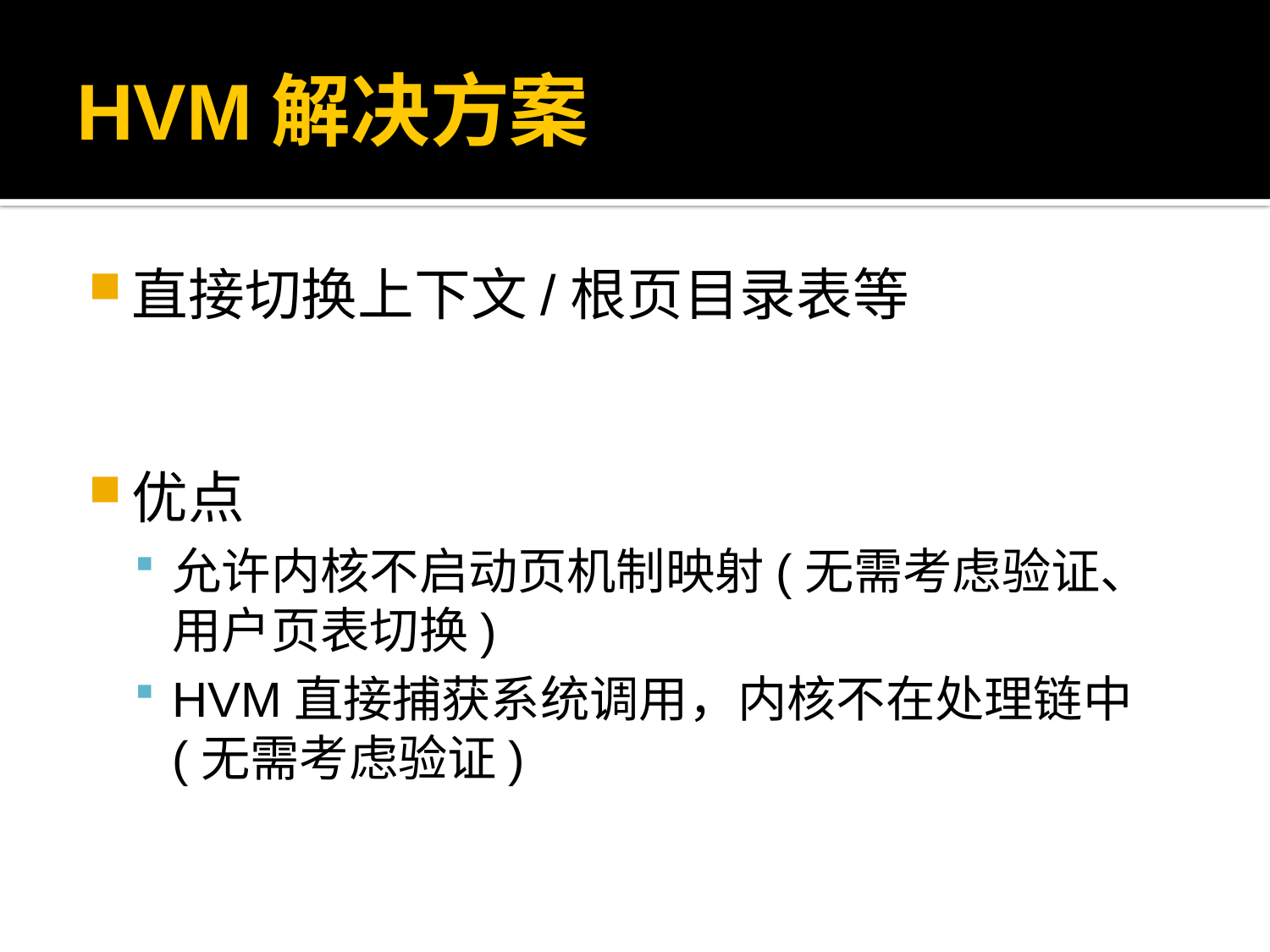

# HVM解决方案
直接切换上下文/根页目录表等

优点
允许内核不启动页机制映射(无需考虑验证、用户页表切换)
HVM直接捕获系统调用，内核不在处理链中(无需考虑验证)